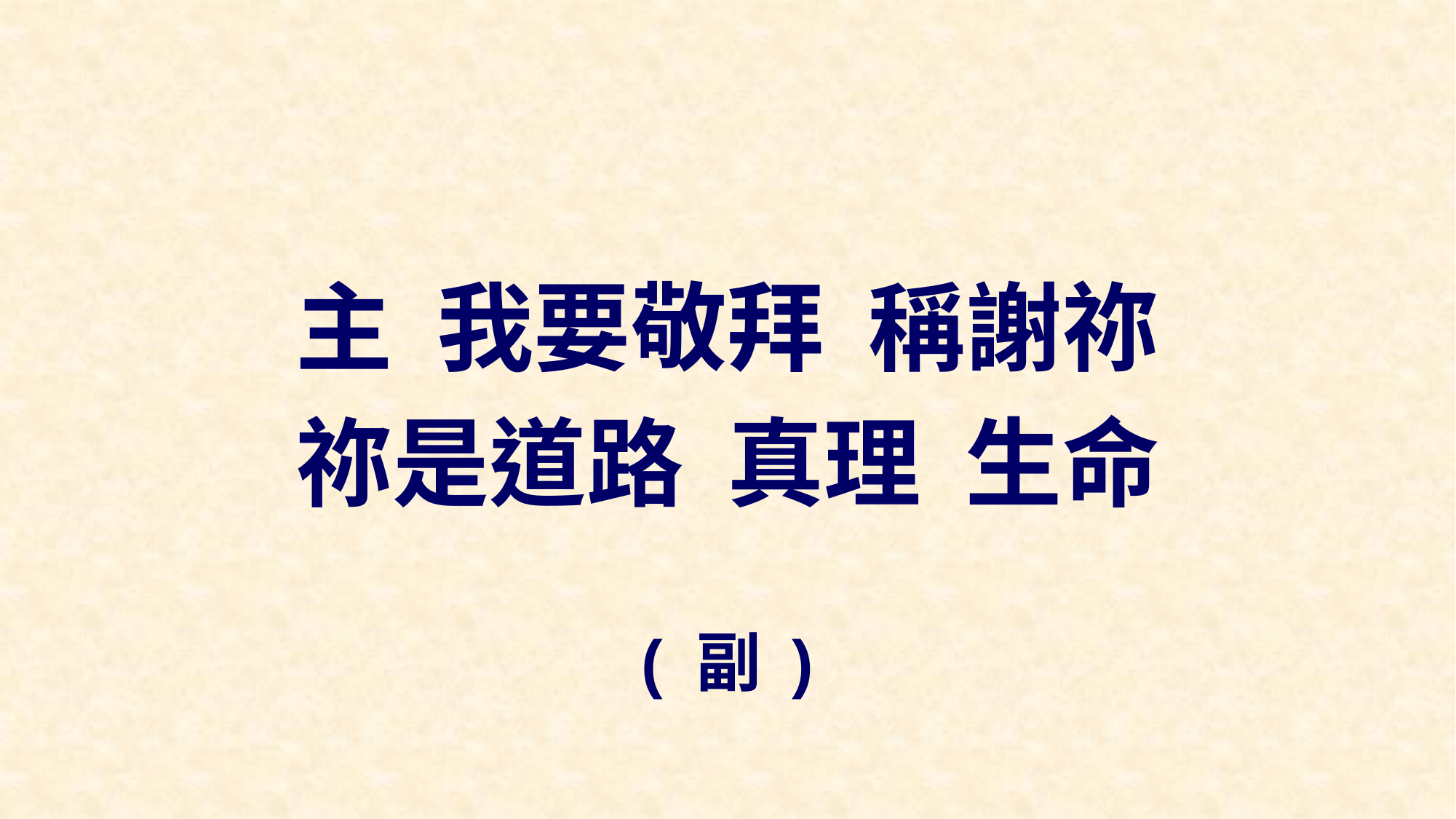

主  我要敬拜  稱謝祢
祢是道路  真理  生命
( 副 )